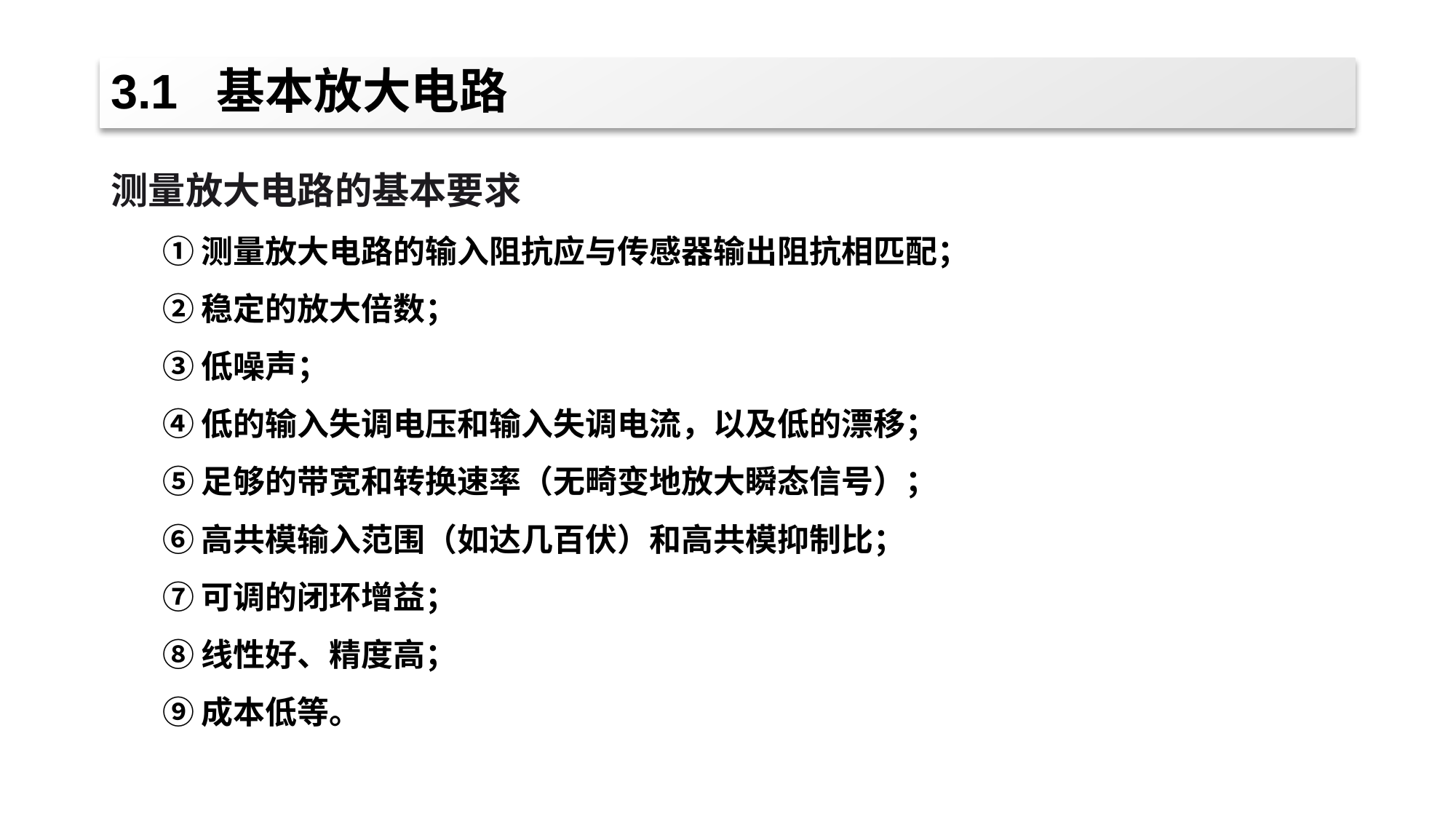

# 3.1  基本放大电路
测量放大电路的基本要求
①测量放大电路的输入阻抗应与传感器输出阻抗相匹配；
②稳定的放大倍数；
③低噪声；
④低的输入失调电压和输入失调电流，以及低的漂移；
⑤足够的带宽和转换速率（无畸变地放大瞬态信号）；
⑥高共模输入范围（如达几百伏）和高共模抑制比；
⑦可调的闭环增益；
⑧线性好、精度高；
⑨成本低等。